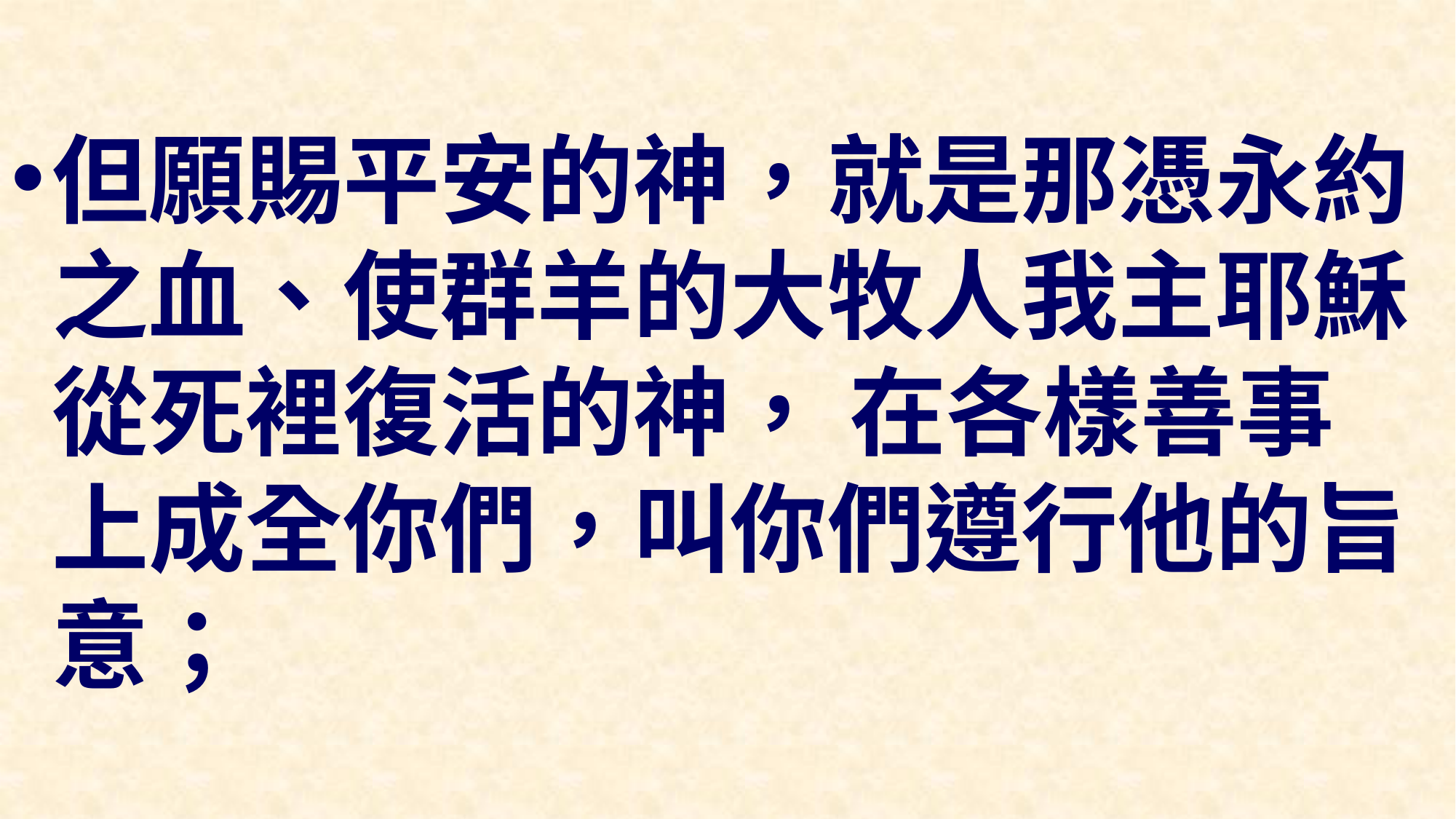

但願賜平安的神，就是那憑永約之血、使群羊的大牧人我主耶穌從死裡復活的神， 在各樣善事上成全你們，叫你們遵行他的旨意；